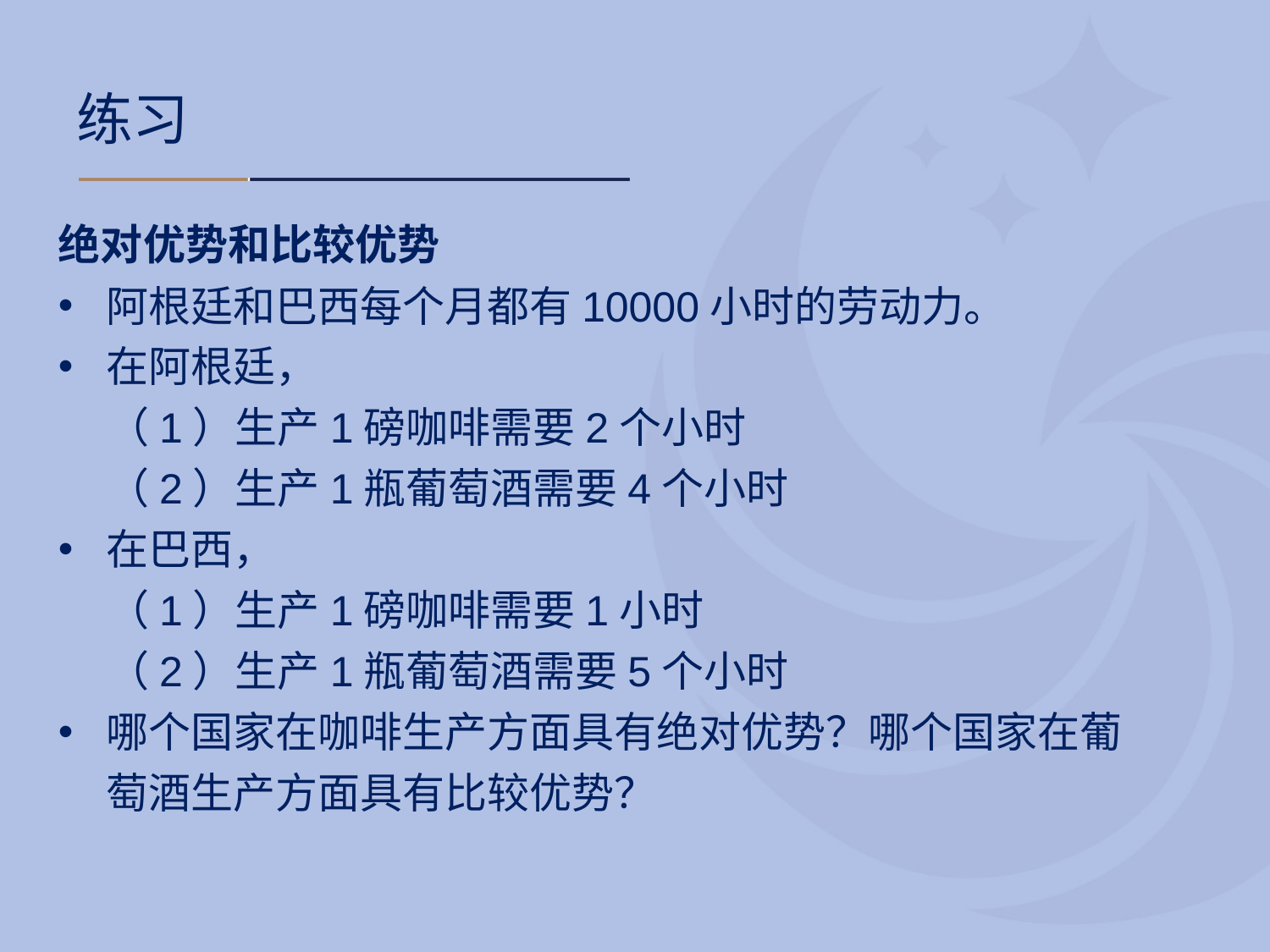

# 练习
绝对优势和比较优势
阿根廷和巴西每个月都有10000小时的劳动力。
在阿根廷，
    （1）生产1磅咖啡需要2个小时
    （2）生产1瓶葡萄酒需要4个小时
在巴西，
    （1）生产1磅咖啡需要1小时
    （2）生产1瓶葡萄酒需要5个小时
哪个国家在咖啡生产方面具有绝对优势？哪个国家在葡萄酒生产方面具有比较优势？